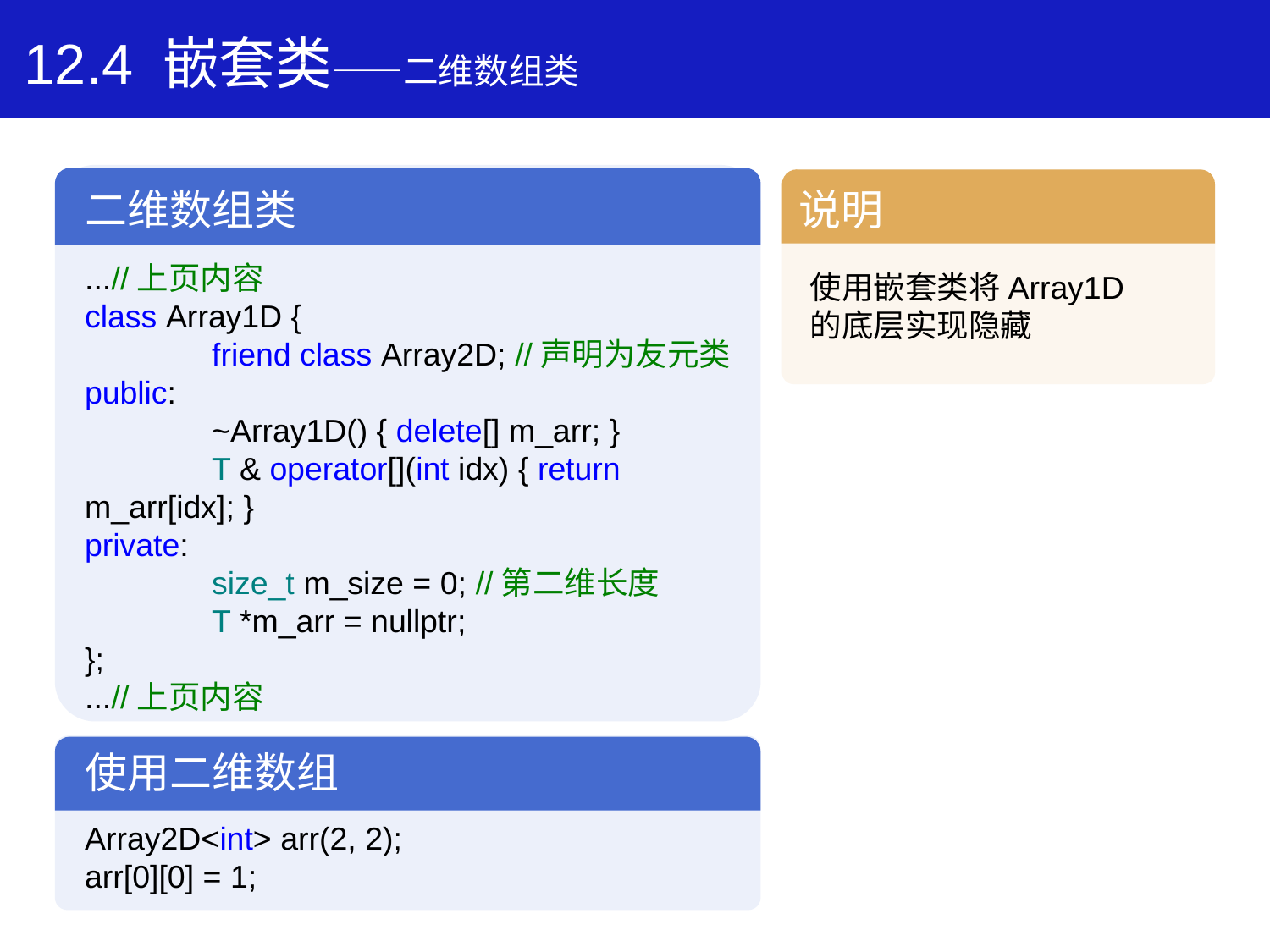

12.4 嵌套类——二维数组类

二维数组类
说明

...//上页内容
class Array1D {
	friend class Array2D; //声明为友元类
public:
	~Array1D() { delete[] m_arr; }
	T & operator[](int idx) { return m_arr[idx]; }
private:
	size_t m_size = 0; //第二维长度
	T *m_arr = nullptr;
};
...//上页内容
使用嵌套类将Array1D 的底层实现隐藏

使用二维数组
Array2D<int> arr(2, 2);
arr[0][0] = 1;
37